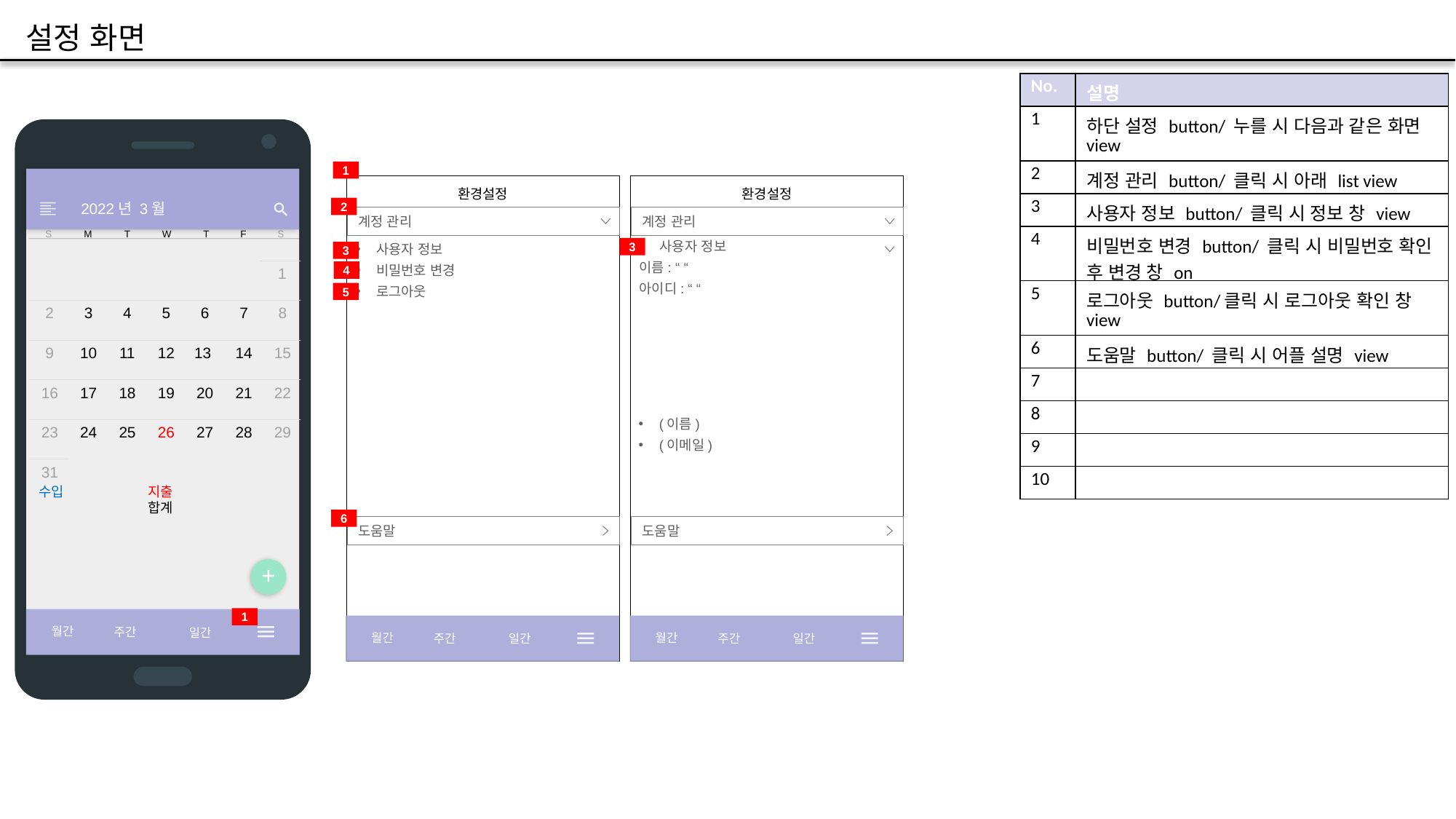

설정 화면
| No. | 설명 |
| --- | --- |
| 1 | 하단 설정 button/ 누를 시 다음과 같은 화면 view |
| 2 | 계정 관리 button/ 클릭 시 아래 list view |
| 3 | 사용자 정보 button/ 클릭 시 정보 창 view |
| 4 | 비밀번호 변경 button/ 클릭 시 비밀번호 확인 후 변경 창 on |
| 5 | 로그아웃 button/클릭 시 로그아웃 확인 창 view |
| 6 | 도움말 button/ 클릭 시 어플 설명 view |
| 7 |  |
| 8 |  |
| 9 |  |
| 10 |  |

1
2022년 3월

환경설정
환경설정

S
M
T
W
T
F
S
1
2
3
4
5
6
7
8
9
10
11
12
14
15
16
17
18
19
20
21
22
26
23
24
25
27
28
29
31
2

계정 관리

도움말

계정 관리

도움말

사용자 정보
이름: “ “
아이디: “ “

사용자 정보
비밀번호 변경
로그아웃

3
3

4
5
13
(이름)
(이메일)

수입	지출
	합계
6
+
1

월간
주간
일간

월간

월간
주간
주간
일간
일간